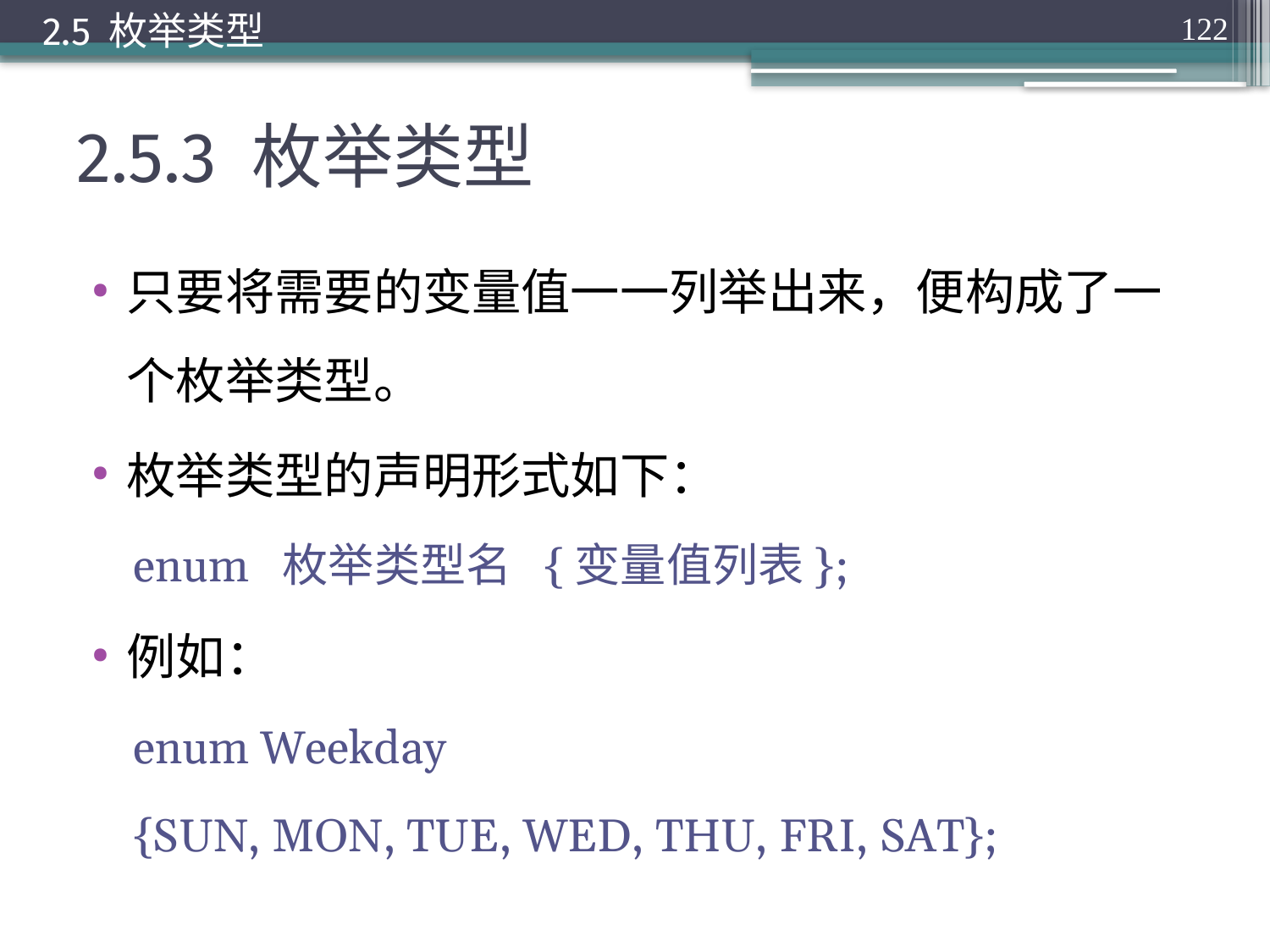

2.5 枚举类型
122
# 2.5.3 枚举类型
只要将需要的变量值一一列举出来，便构成了一个枚举类型。
枚举类型的声明形式如下：
enum  枚举类型名  {变量值列表};
例如：
enum Weekday
{SUN, MON, TUE, WED, THU, FRI, SAT};